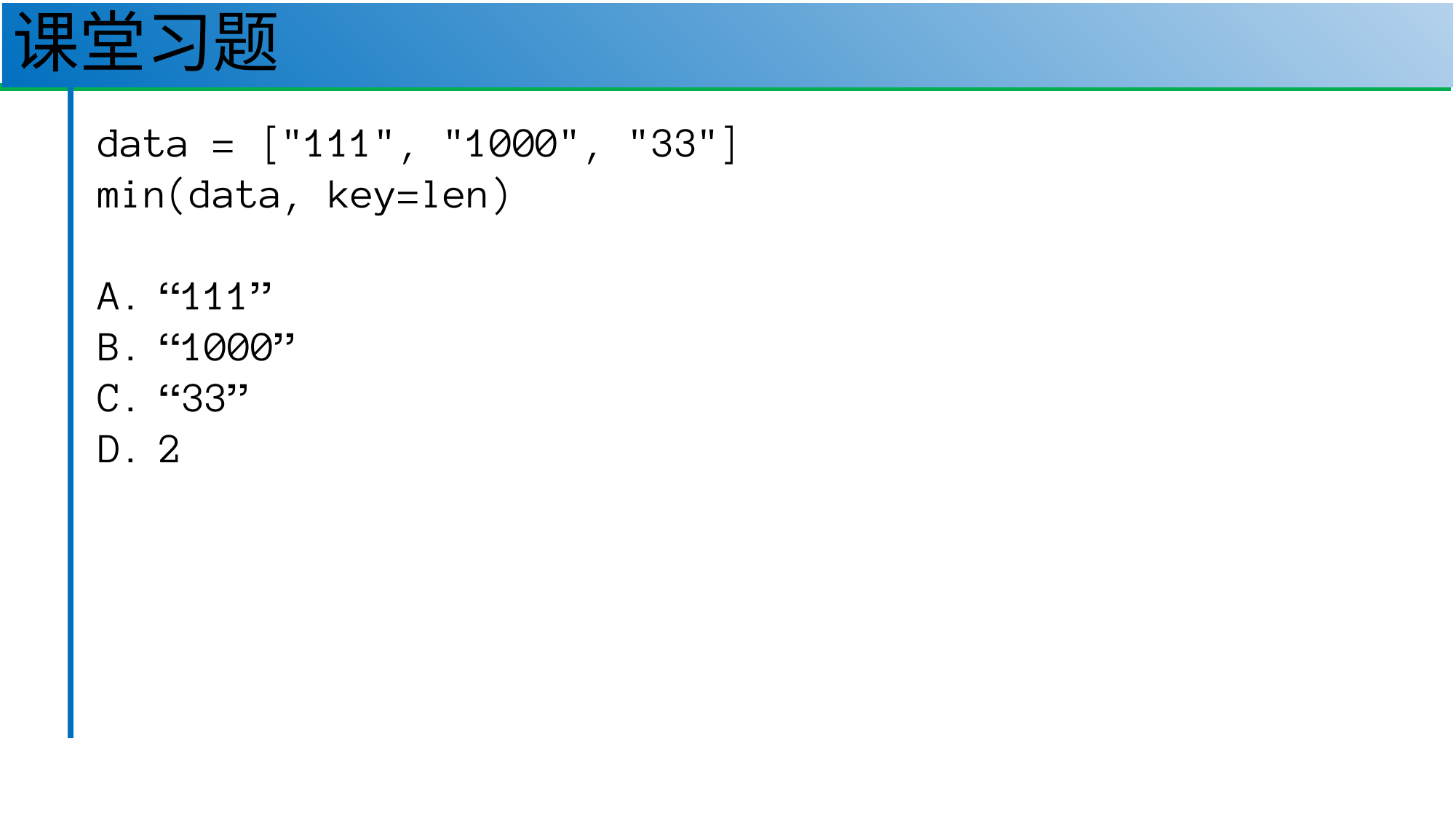

# 课堂习题
21
data = ["111", "1000", "33"]
min(data, key=len)

“111”
“1000”
“33”
2